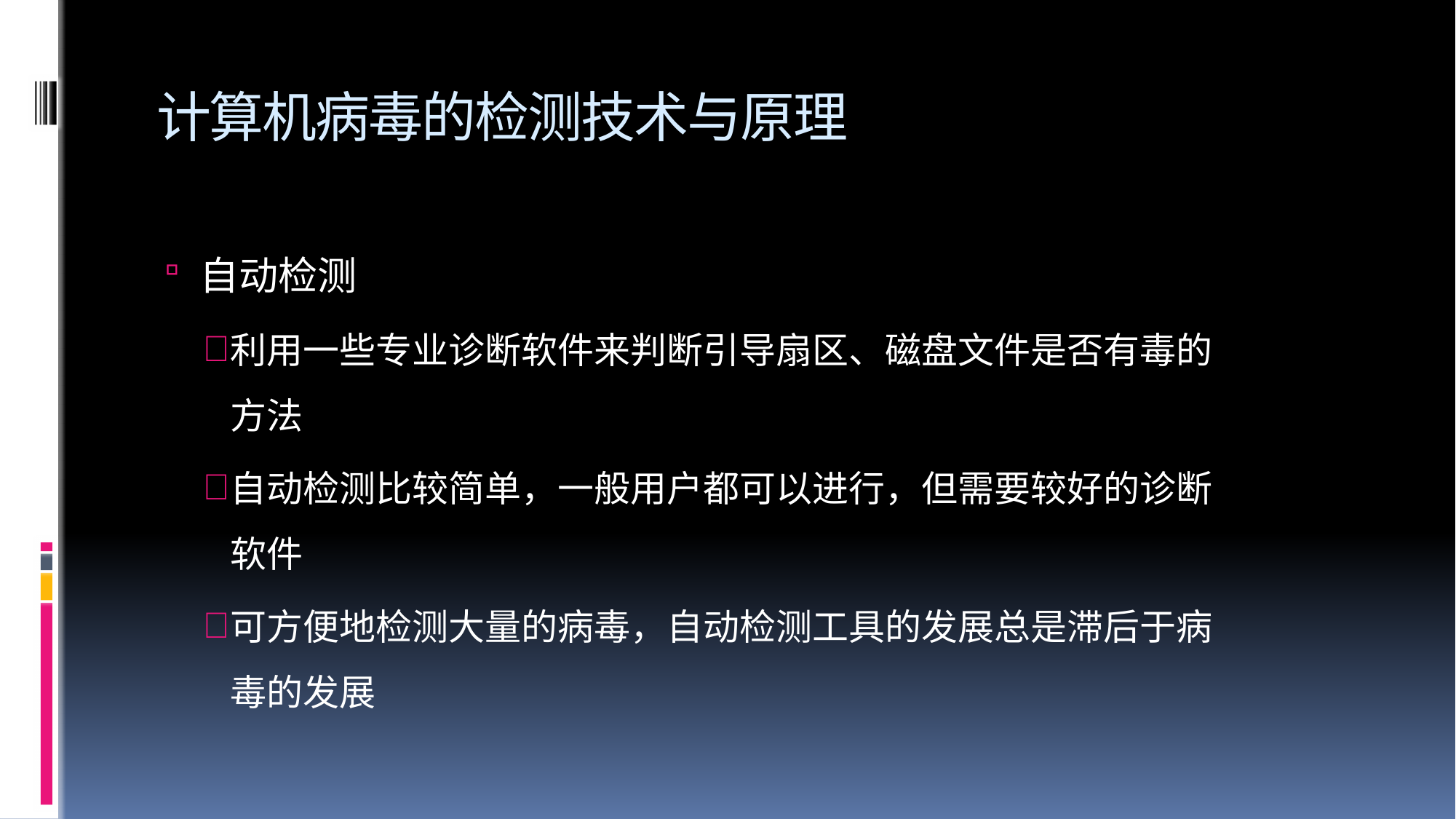

# 计算机病毒的检测技术与原理
自动检测
利用一些专业诊断软件来判断引导扇区、磁盘文件是否有毒的方法
自动检测比较简单，一般用户都可以进行，但需要较好的诊断软件
可方便地检测大量的病毒，自动检测工具的发展总是滞后于病毒的发展